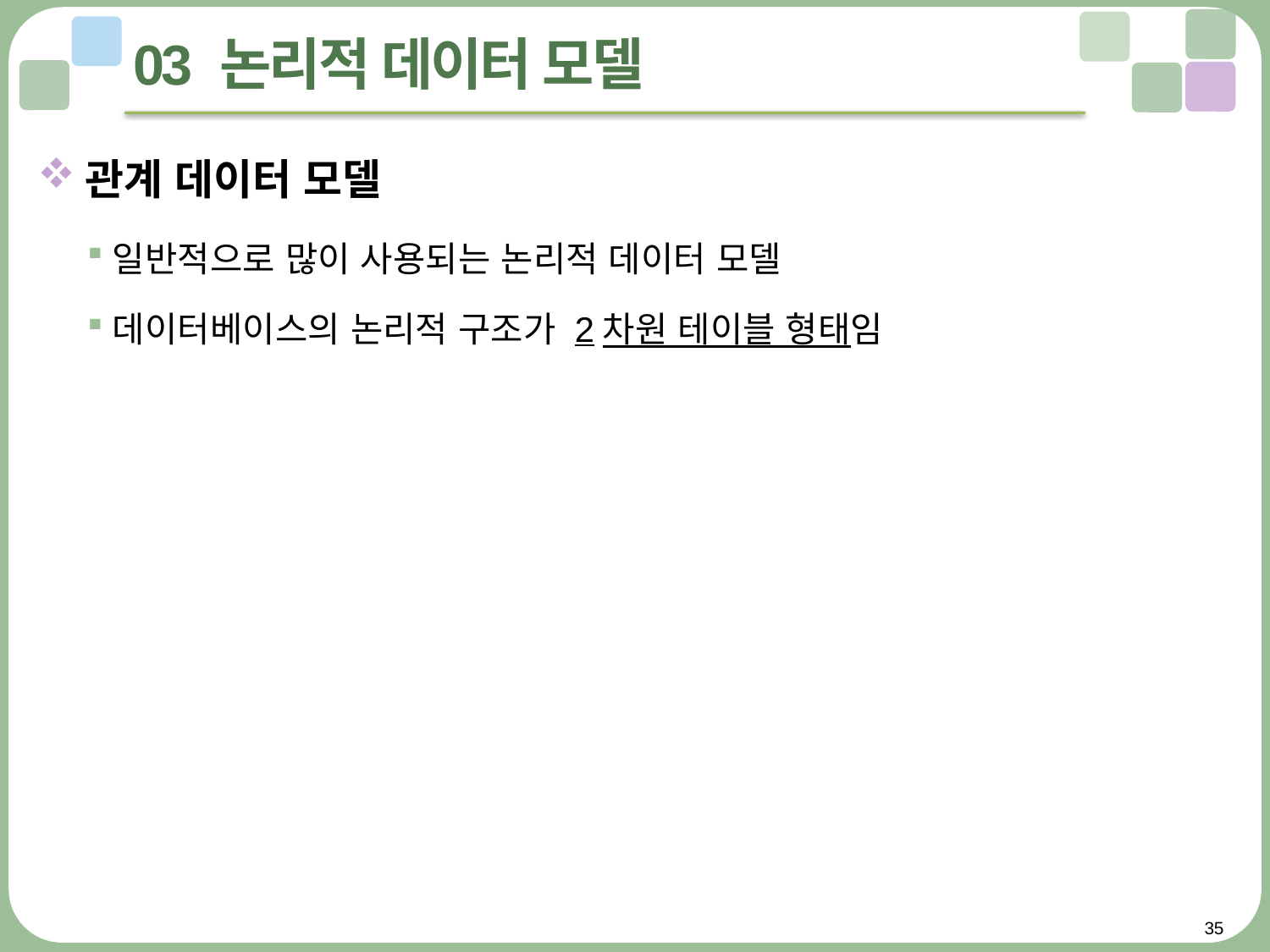

# 03 논리적 데이터 모델
관계 데이터 모델
일반적으로 많이 사용되는 논리적 데이터 모델
데이터베이스의 논리적 구조가 2차원 테이블 형태임